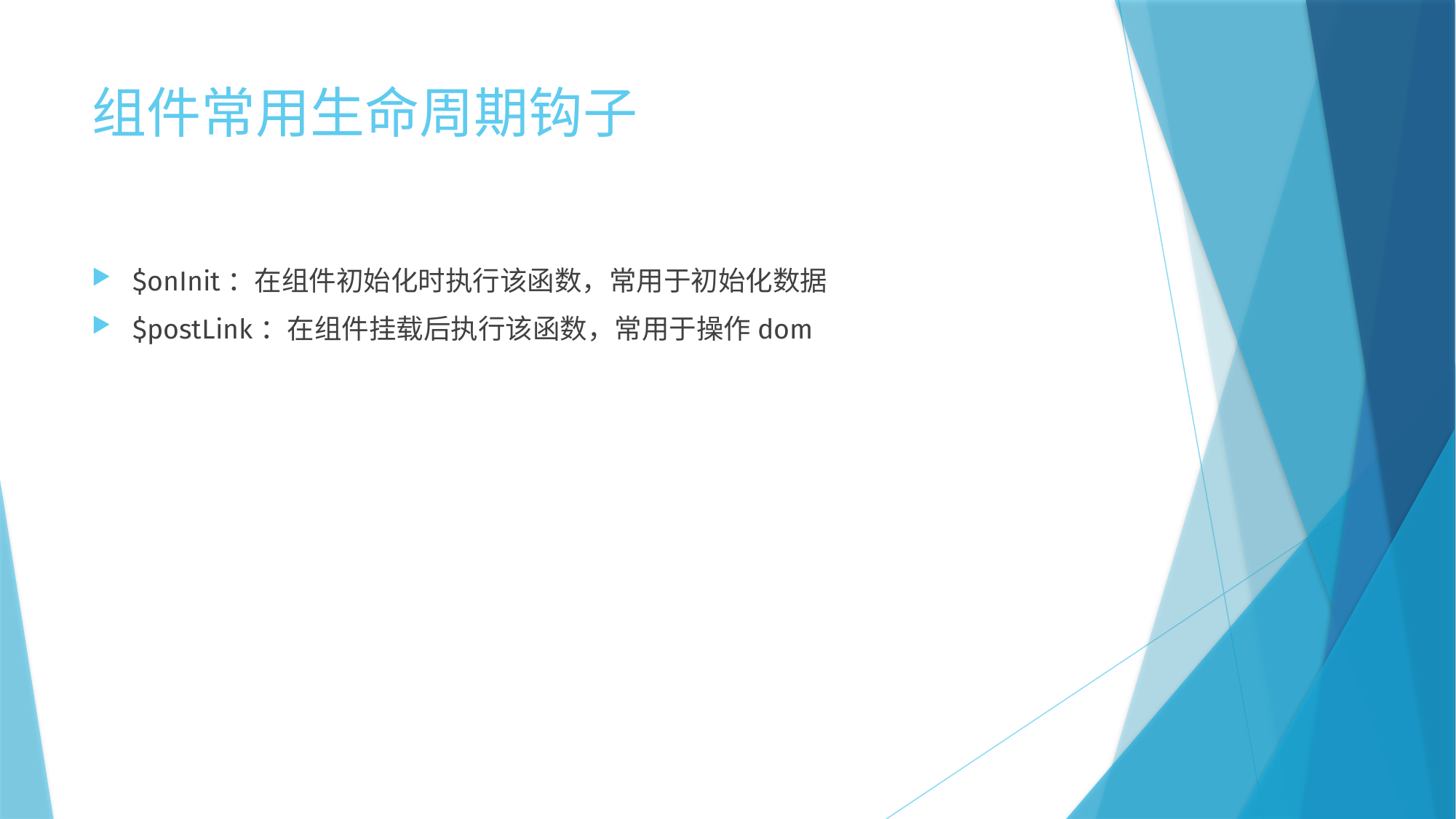

# 组件常用生命周期钩子
$onInit：在组件初始化时执行该函数，常用于初始化数据
$postLink：在组件挂载后执行该函数，常用于操作dom